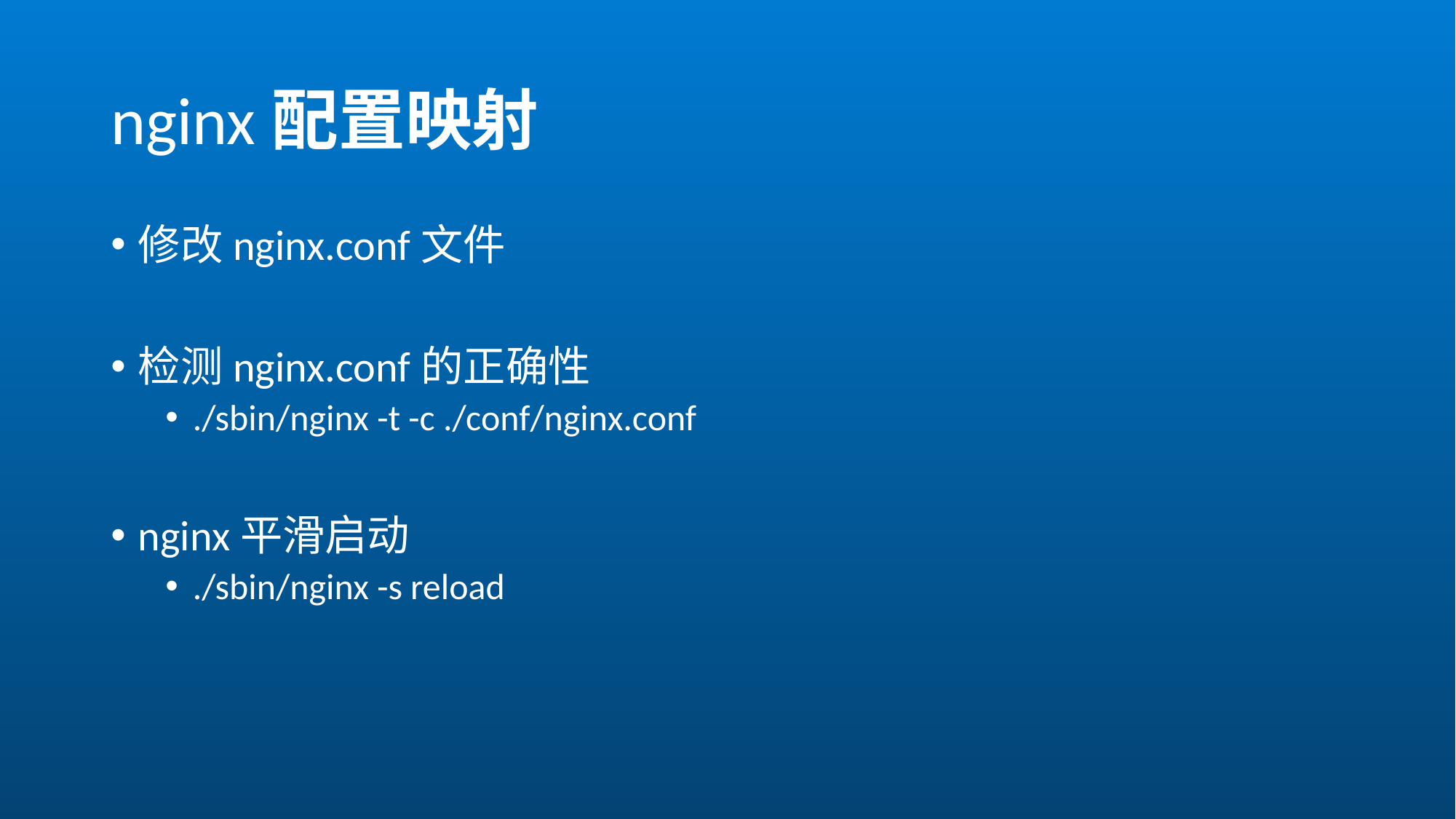

# nginx配置映射
修改nginx.conf文件

检测nginx.conf的正确性
./sbin/nginx -t -c ./conf/nginx.conf

nginx平滑启动
./sbin/nginx -s reload